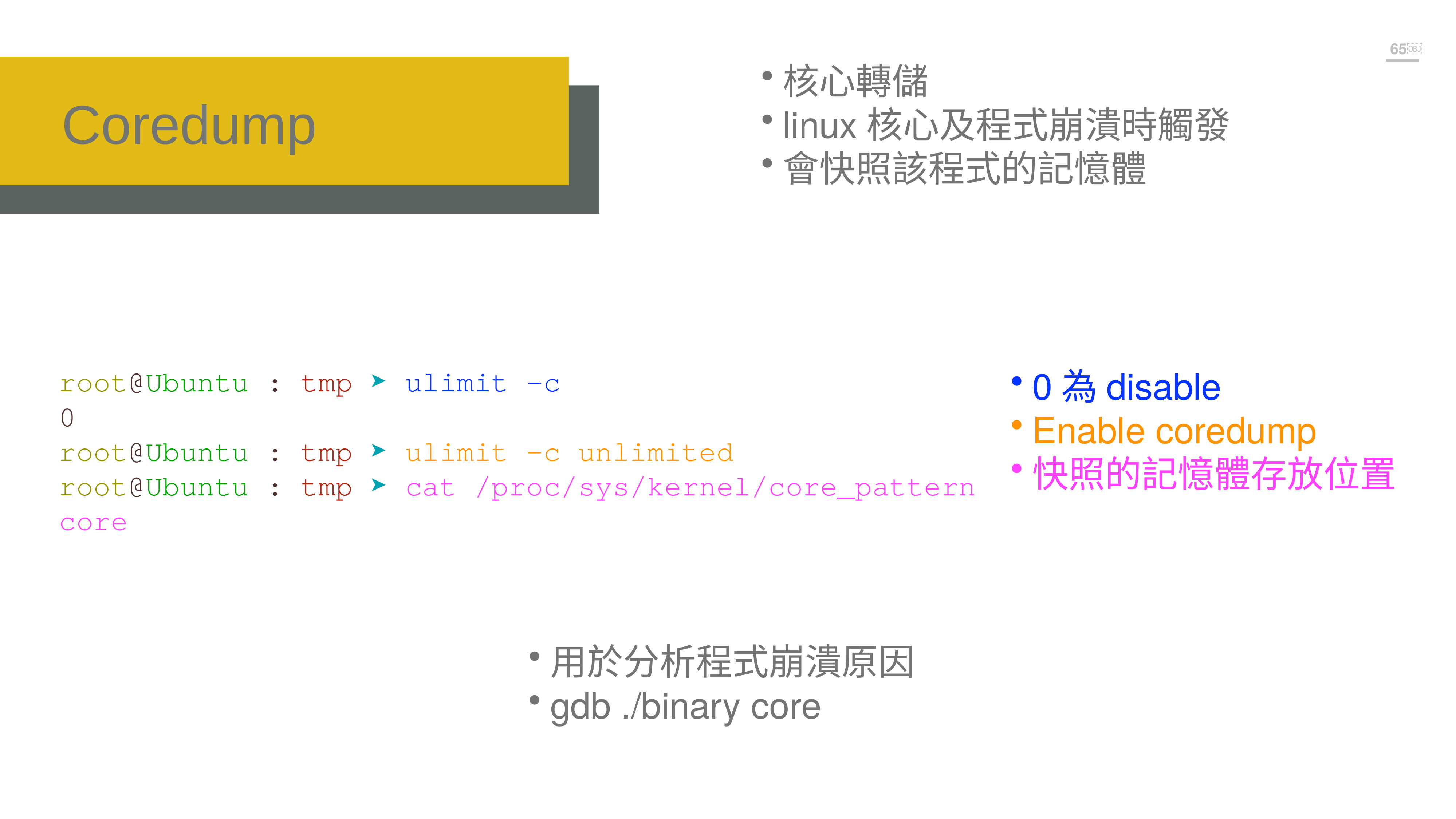

65￼
核心轉儲
linux核心及程式崩潰時觸發
會快照該程式的記憶體
Coredump
root@Ubuntu : tmp ➤ ulimit -c
0
root@Ubuntu : tmp ➤ ulimit -c unlimited
root@Ubuntu : tmp ➤ cat /proc/sys/kernel/core_pattern
core
0為disable
Enable coredump
快照的記憶體存放位置
用於分析程式崩潰原因
gdb ./binary core